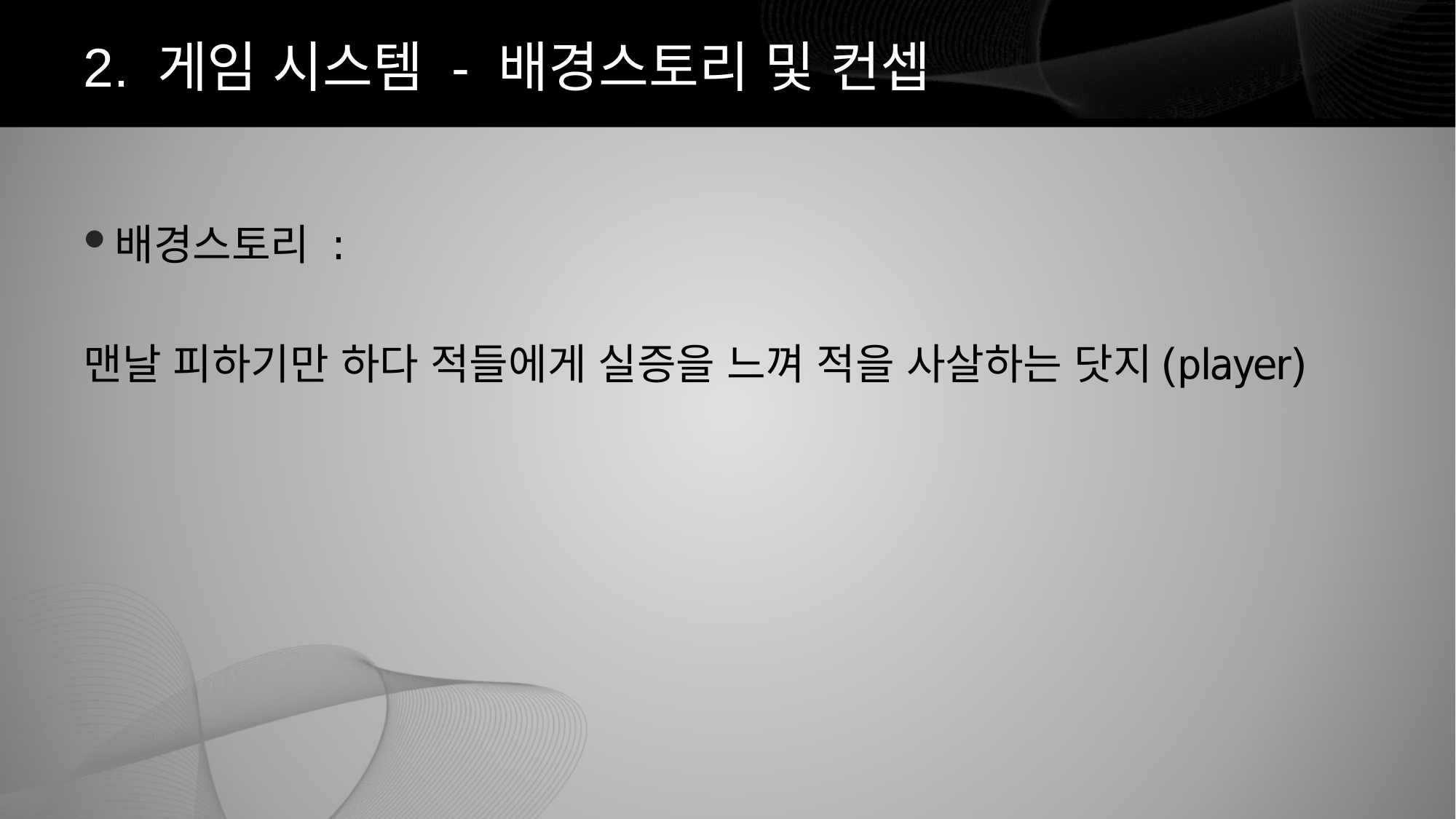

# 2. 게임 시스템 - 배경스토리 및 컨셉

배경스토리 :

맨날 피하기만 하다 적들에게 실증을 느껴 적을 사살하는 닷지(player)